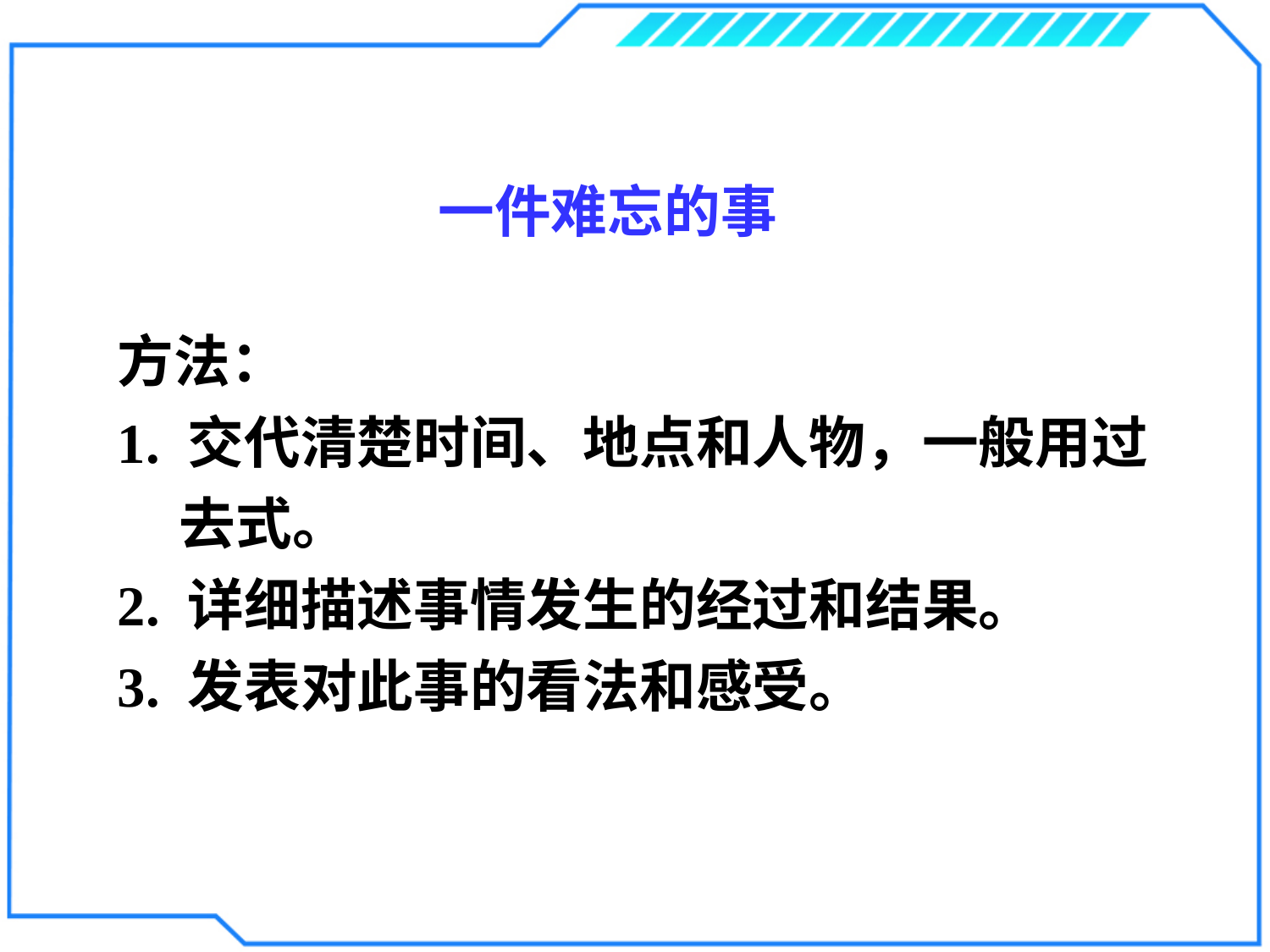

一件难忘的事
方法：
1. 交代清楚时间、地点和人物，一般用过去式。
2. 详细描述事情发生的经过和结果。
3. 发表对此事的看法和感受。